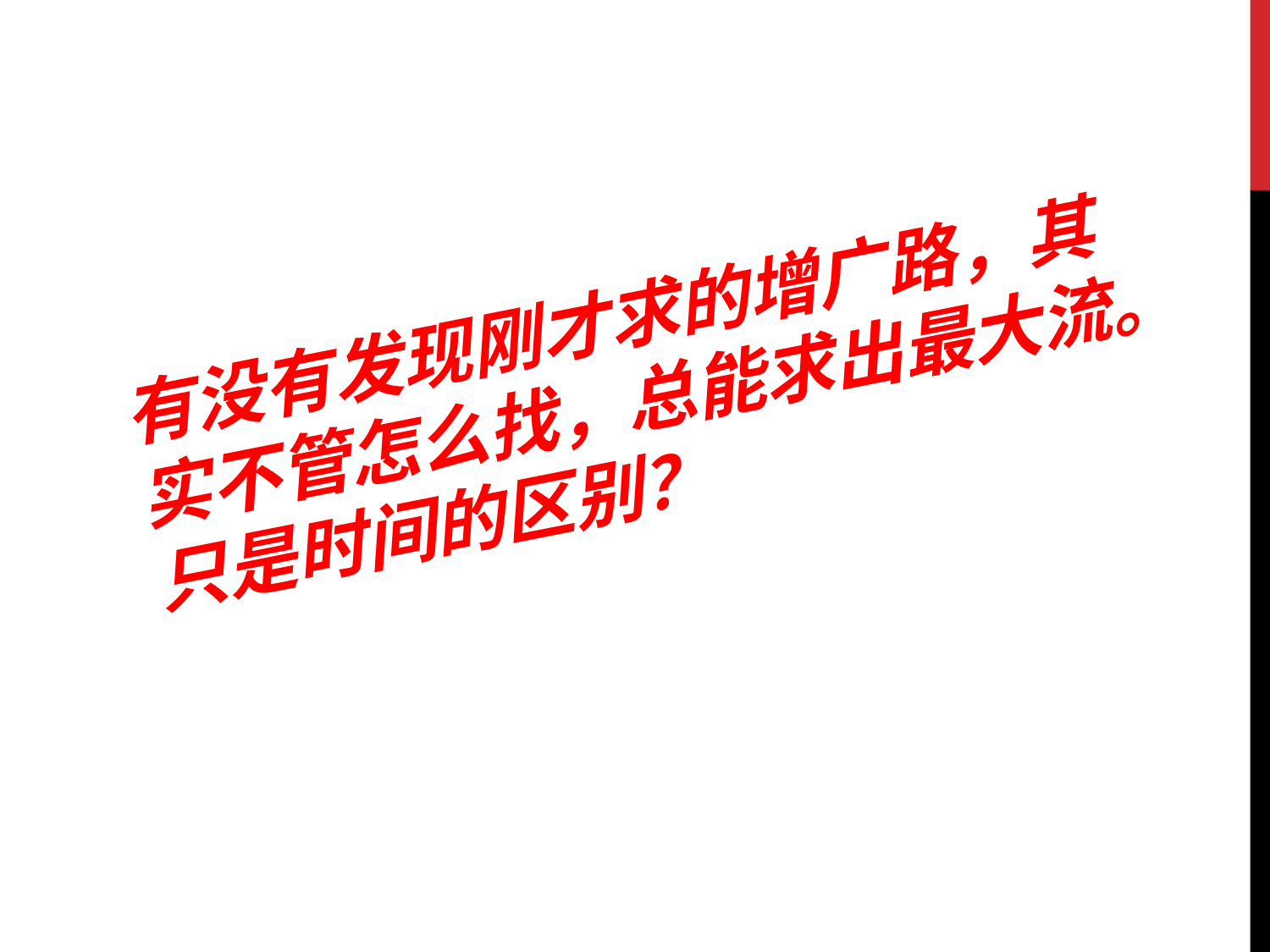

有没有发现刚才求的增广路，其实不管怎么找，总能求出最大流。只是时间的区别？